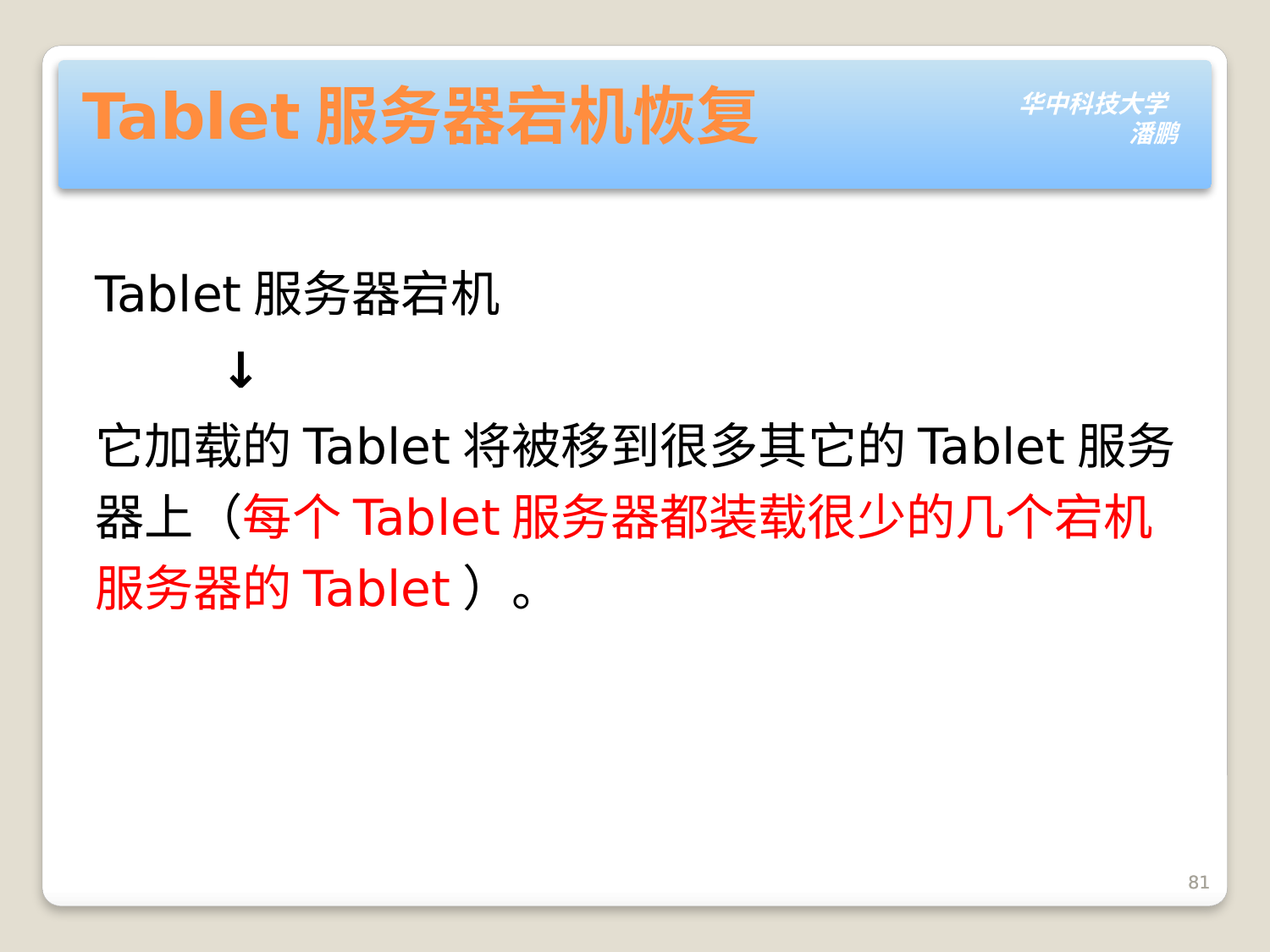

# Tablet服务器宕机恢复
Tablet服务器宕机
        ↓
它加载的Tablet将被移到很多其它的Tablet服务器上（每个Tablet服务器都装载很少的几个宕机服务器的Tablet）。
81
81